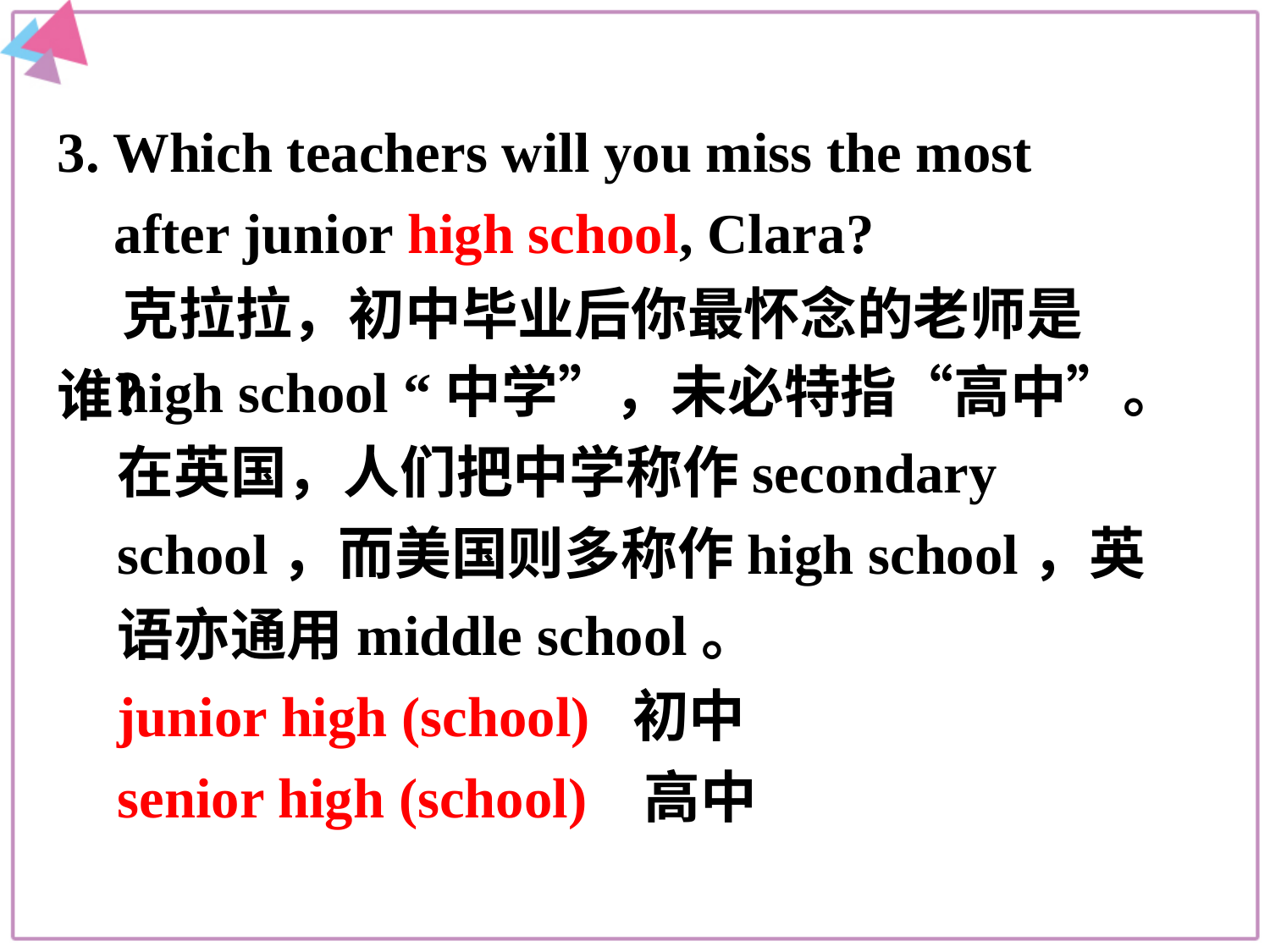

3. Which teachers will you miss the most
    after junior high school, Clara?
    克拉拉，初中毕业后你最怀念的老师是谁？
high school “中学”，未必特指“高中”。在英国，人们把中学称作secondary school，而美国则多称作high school，英语亦通用middle school。
junior high (school)  初中
senior high (school)   高中